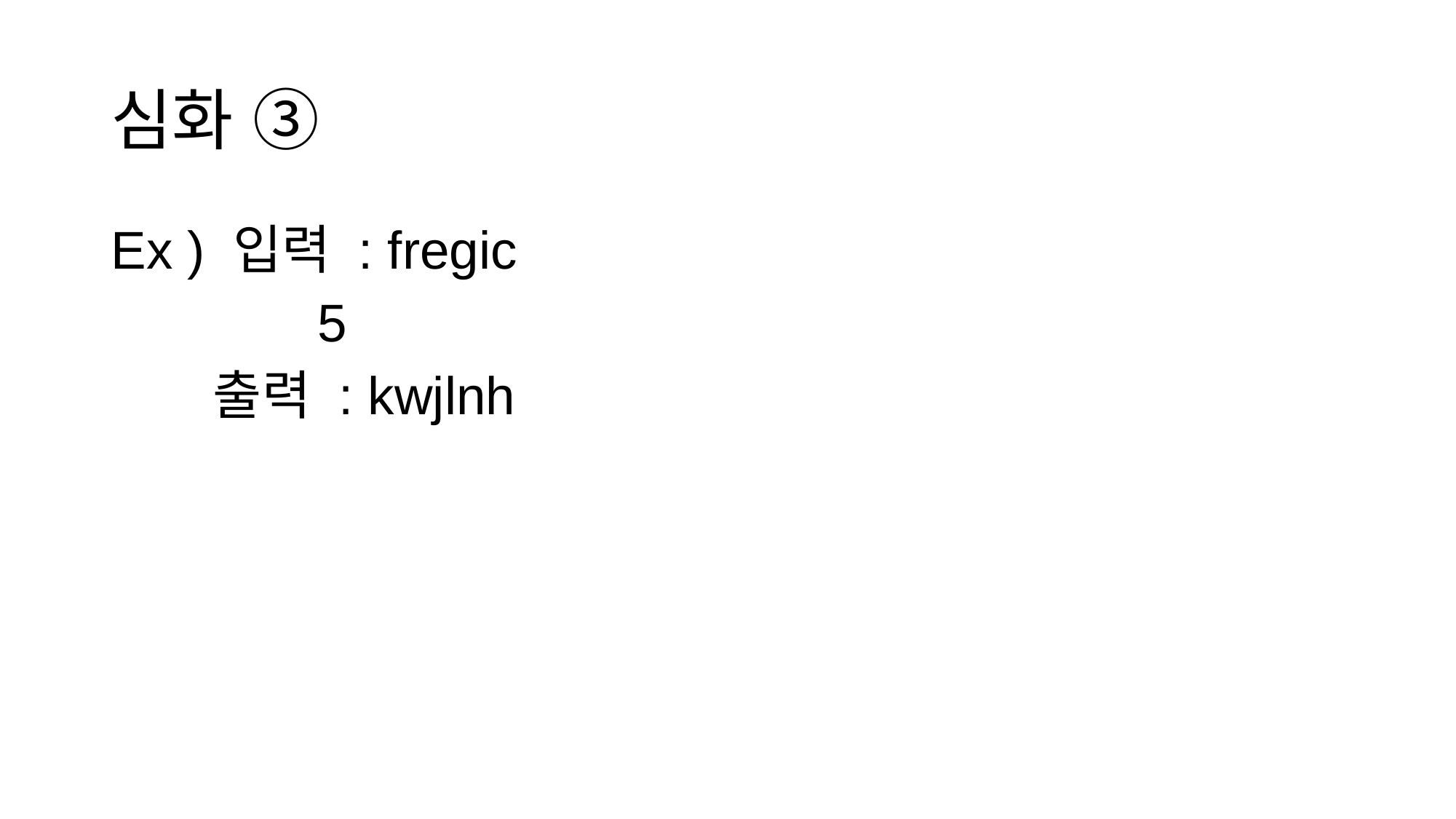

# 심화 ③
Ex ) 입력 : fregic
              5
      출력 : kwjlnh